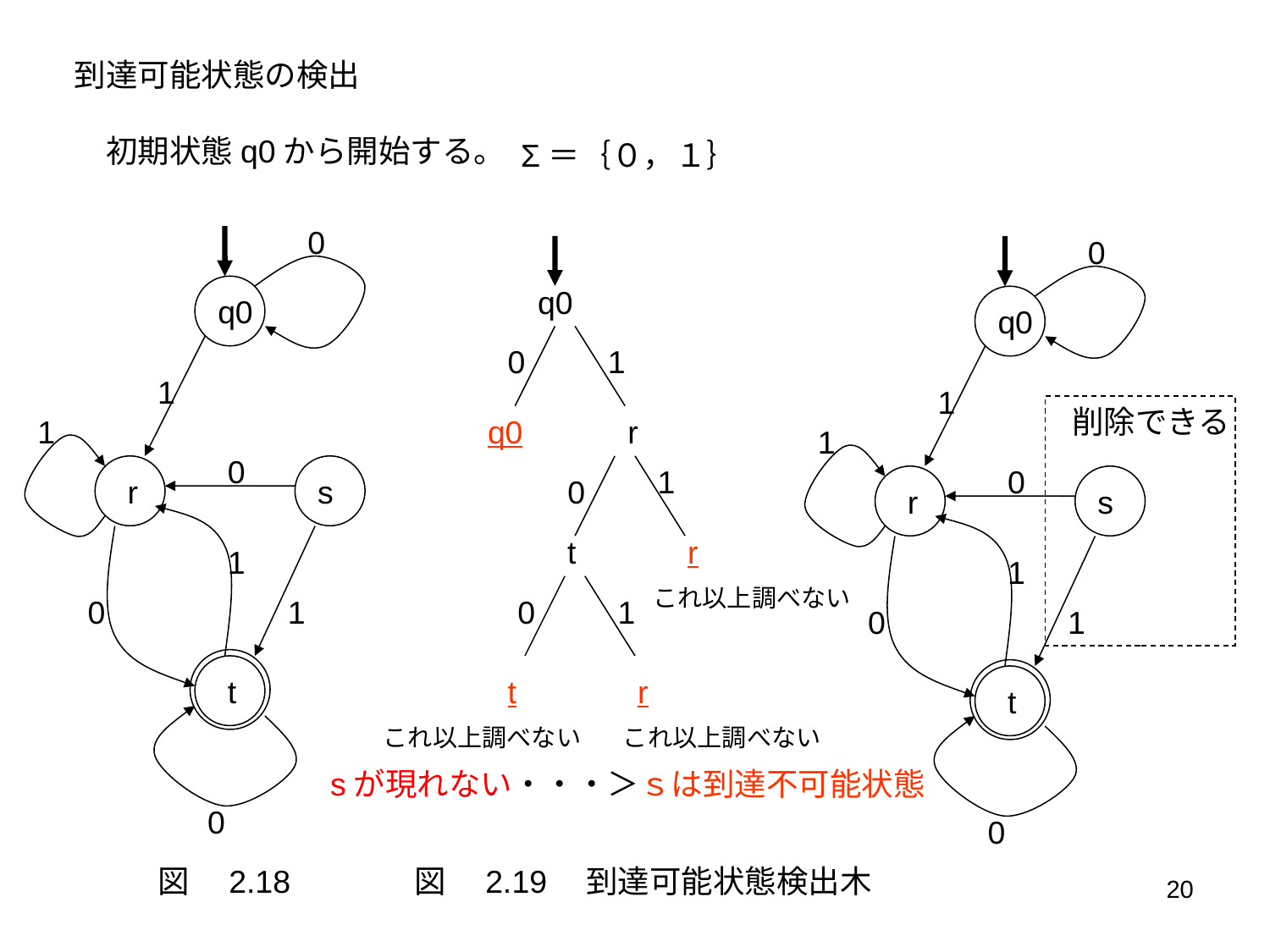

到達可能状態の検出

　初期状態q0から開始する。

Σ＝｛０，１｝
0

0

q0
q0

q0

0
1

1
1

削除できる
1
q0
r
1

0

1
0
r
s
0

r
s

t
r
1

1

これ以上調べない
0
1
0
1
0
1

t
t
r

t

これ以上調べない
これ以上調べない

sが現れない・・・＞ｓは到達不可能状態
0
0
図　2.18
図　2.19　到達可能状態検出木
20